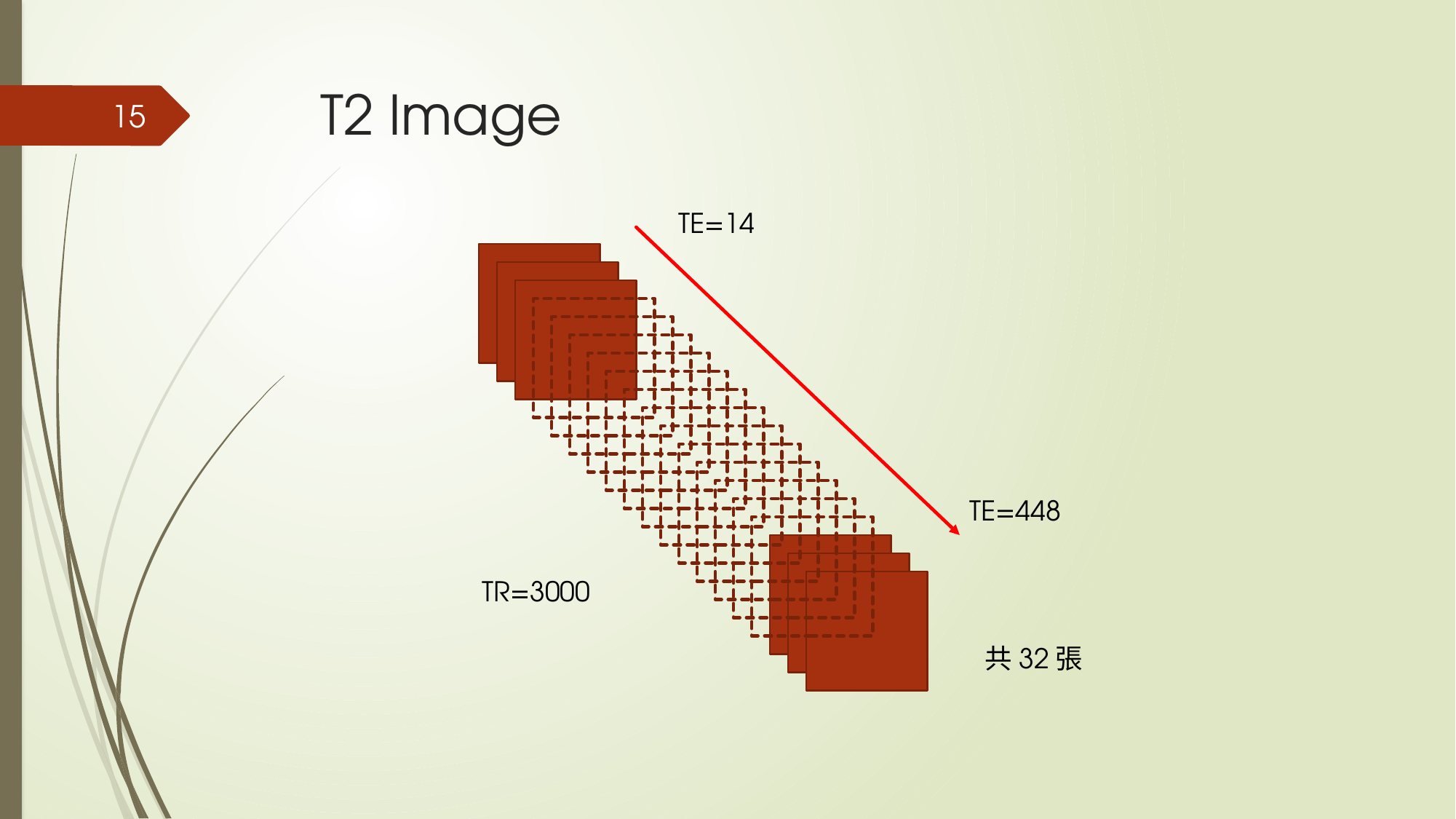

# T2 Image
15
TE=14

TE=448

TR=3000

共32張